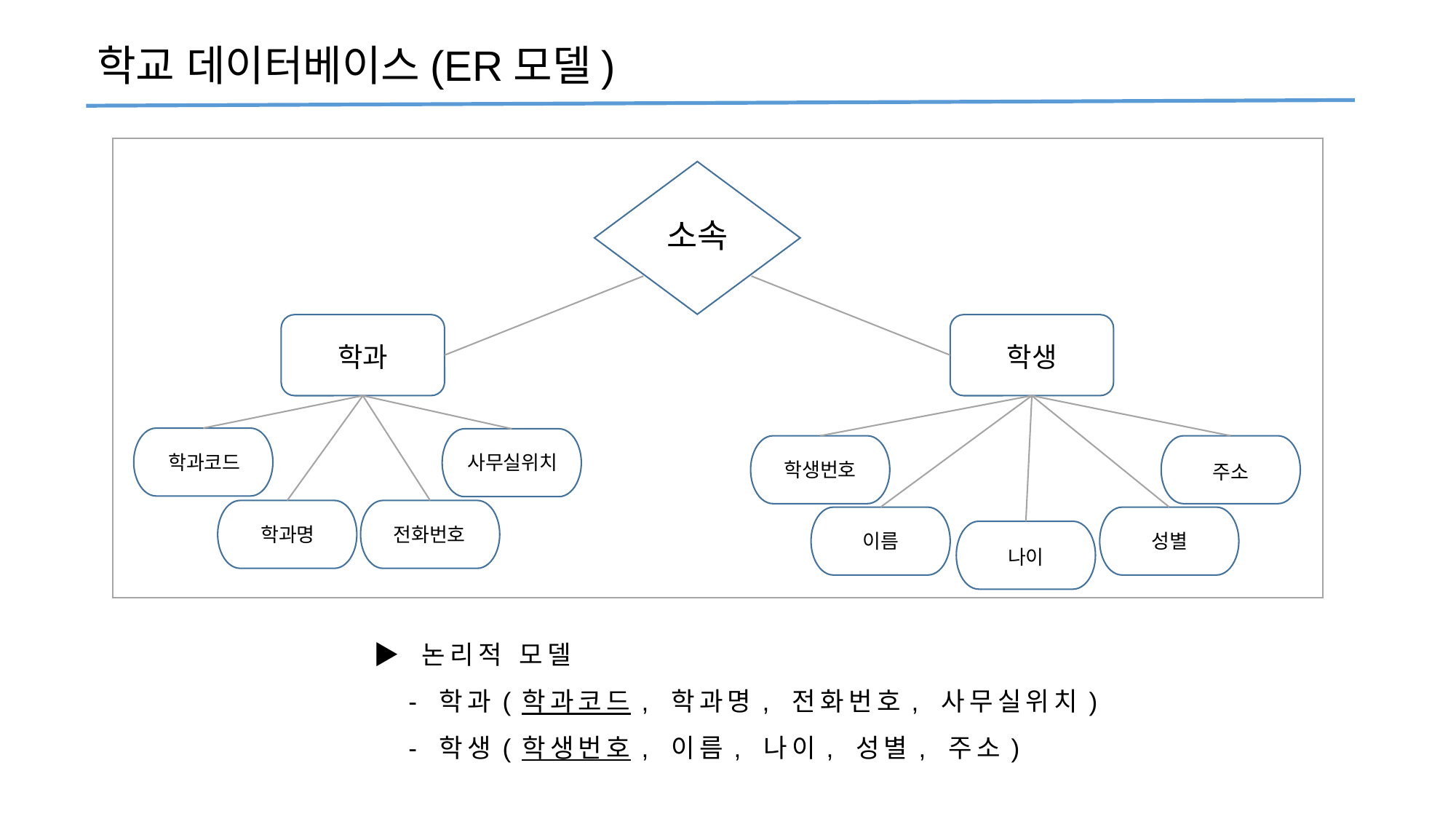

학교 데이터베이스(ER모델)

소속

학과

학생

학과코드

사무실위치

학생번호

주소

전화번호

학과명

이름

성별

나이
▶ 논리적 모델
   - 학과(학과코드, 학과명, 전화번호, 사무실위치)
   - 학생(학생번호, 이름, 나이, 성별, 주소)